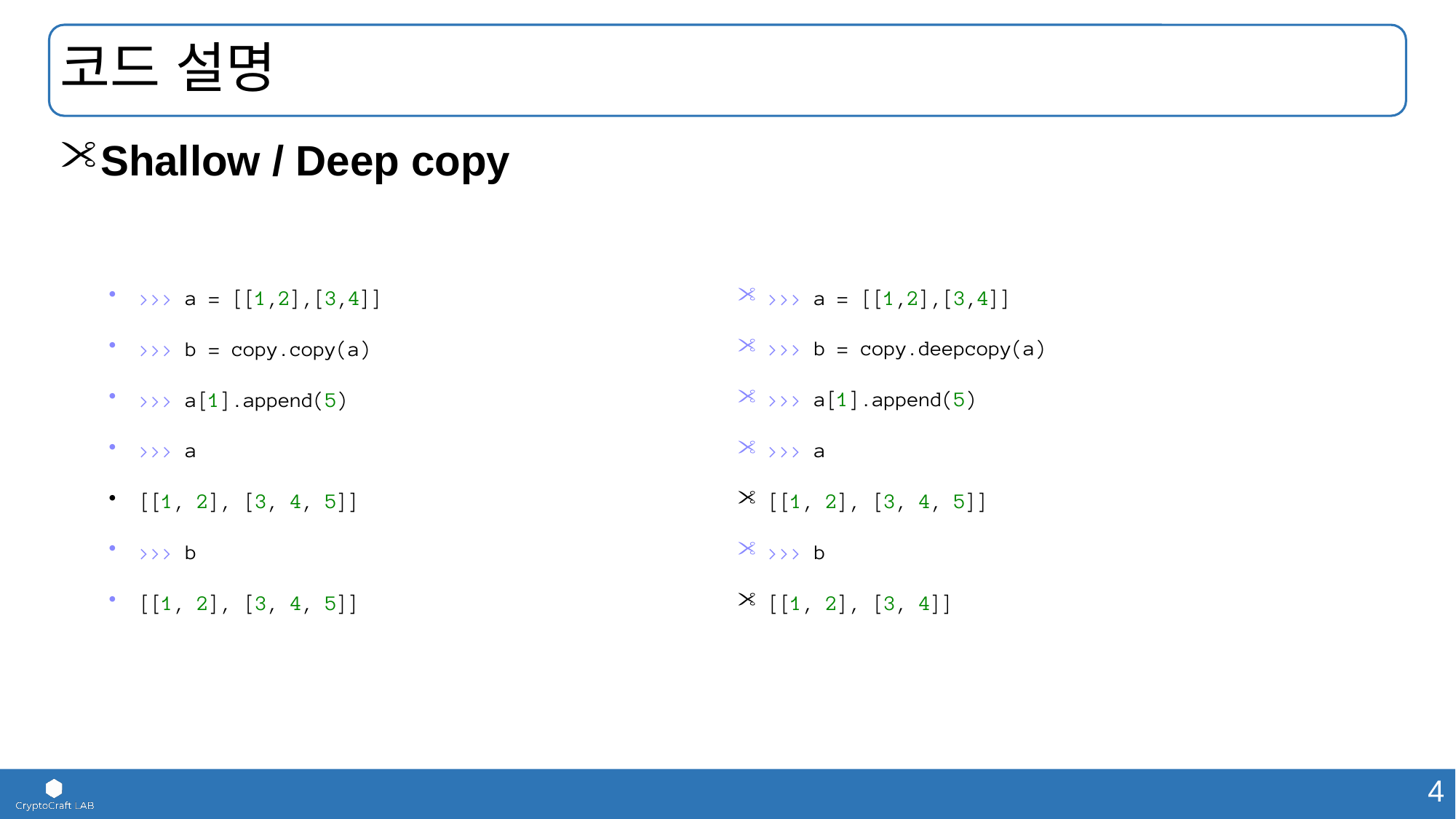

# 코드 설명
Shallow / Deep copy

>>> a = [[1,2],[3,4]]

>>> b = copy.deepcopy(a)

>>> a[1].append(5)

>>> a

[[1, 2], [3, 4, 5]]

>>> b

[[1, 2], [3, 4]]
>>> a = [[1,2],[3,4]]

>>> b = copy.copy(a)

>>> a[1].append(5)

>>> a

[[1, 2], [3, 4, 5]]

>>> b

[[1, 2], [3, 4, 5]]